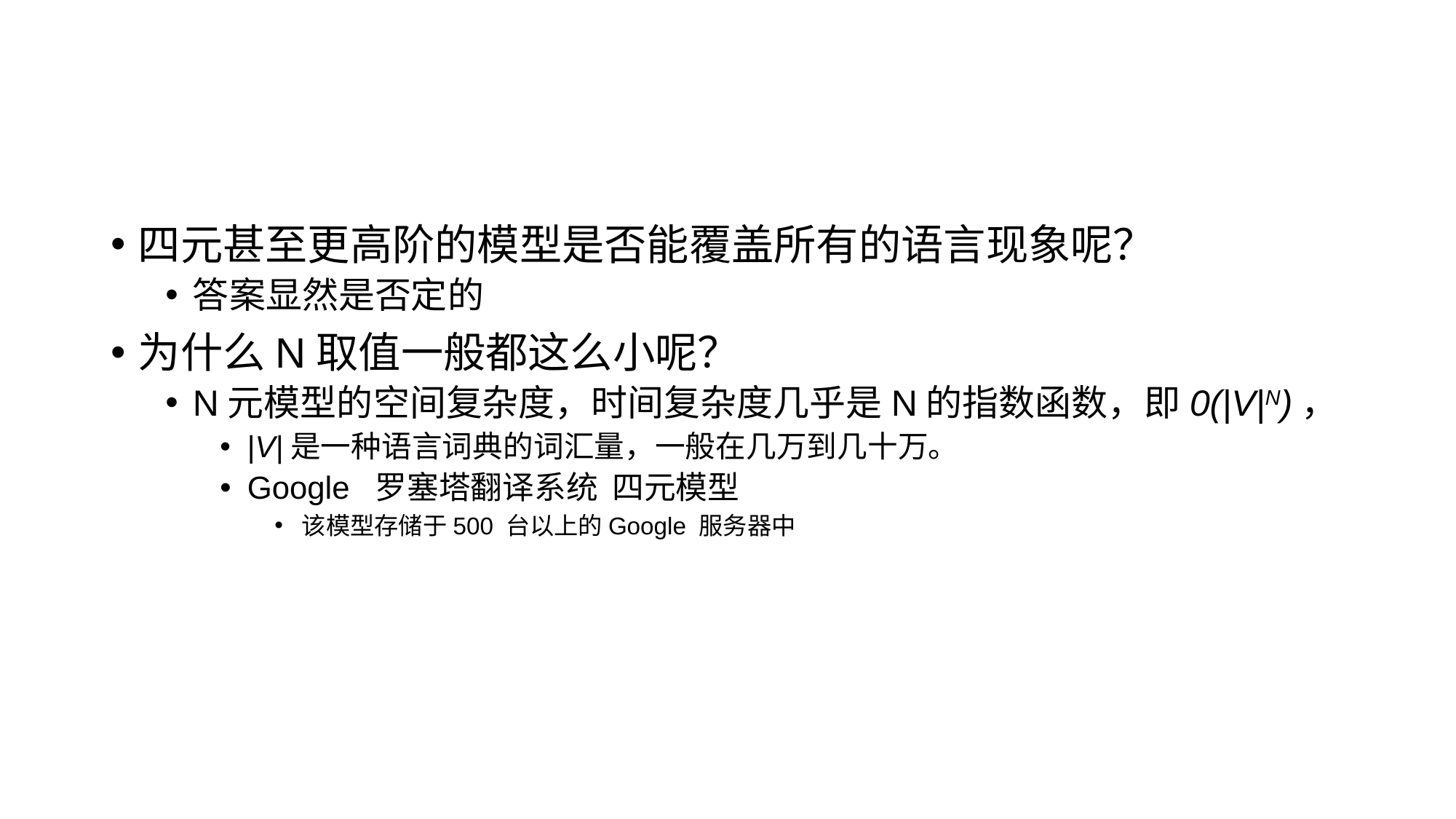

#
四元甚至更高阶的模型是否能覆盖所有的语言现象呢？
答案显然是否定的
为什么N取值一般都这么小呢？
N元模型的空间复杂度，时间复杂度几乎是N的指数函数，即0(|V|N)，
|V|是一种语言词典的词汇量，一般在几万到几十万。
Google  罗塞塔翻译系统  四元模型
该模型存储于500 台以上的Google 服务器中